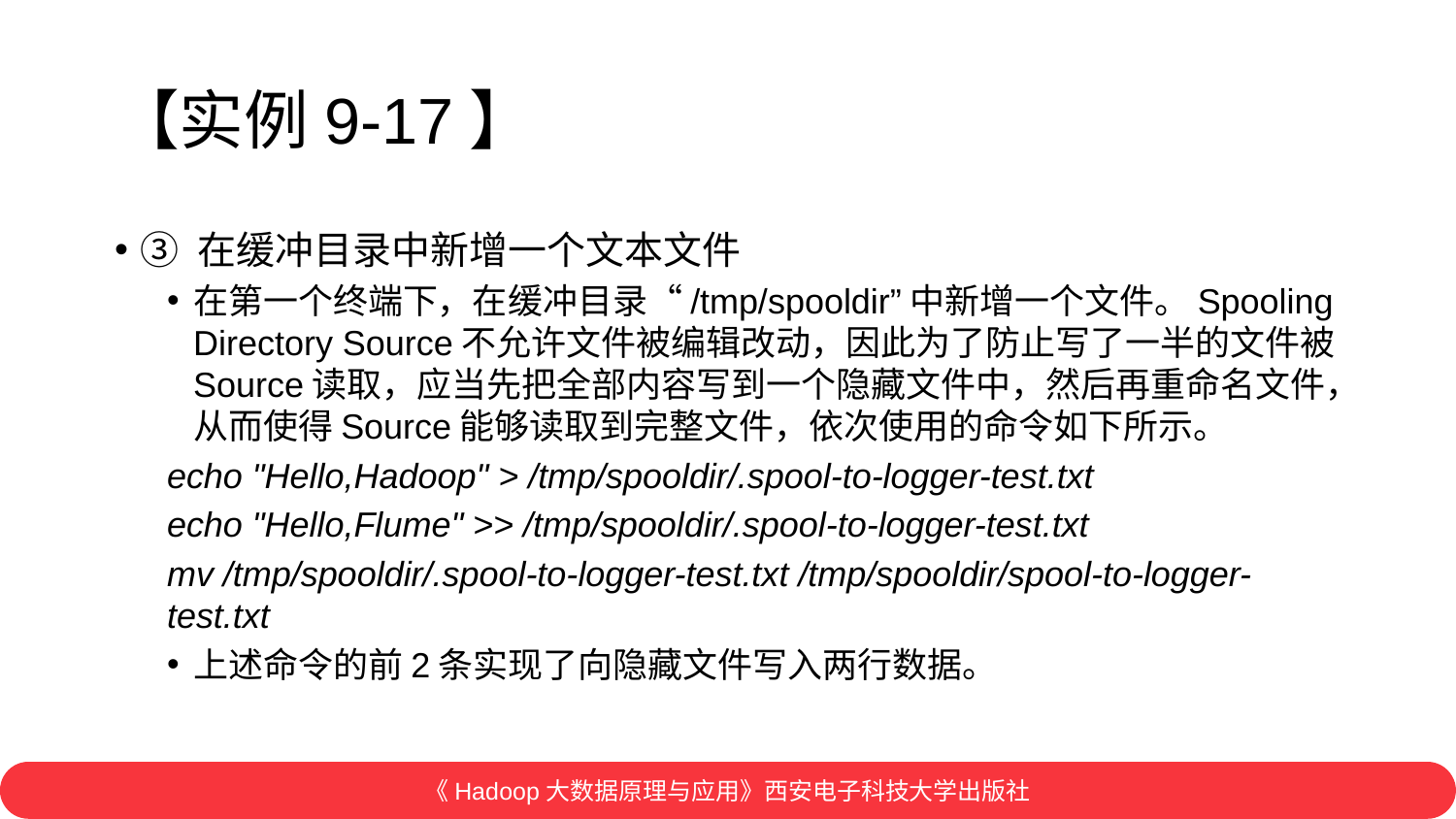

# 【实例9-17】
③ 在缓冲目录中新增一个文本文件
在第一个终端下，在缓冲目录“/tmp/spooldir”中新增一个文件。Spooling Directory Source不允许文件被编辑改动，因此为了防止写了一半的文件被Source读取，应当先把全部内容写到一个隐藏文件中，然后再重命名文件，从而使得Source能够读取到完整文件，依次使用的命令如下所示。
echo "Hello,Hadoop" > /tmp/spooldir/.spool-to-logger-test.txt
echo "Hello,Flume" >> /tmp/spooldir/.spool-to-logger-test.txt
mv /tmp/spooldir/.spool-to-logger-test.txt /tmp/spooldir/spool-to-logger-test.txt
上述命令的前2条实现了向隐藏文件写入两行数据。